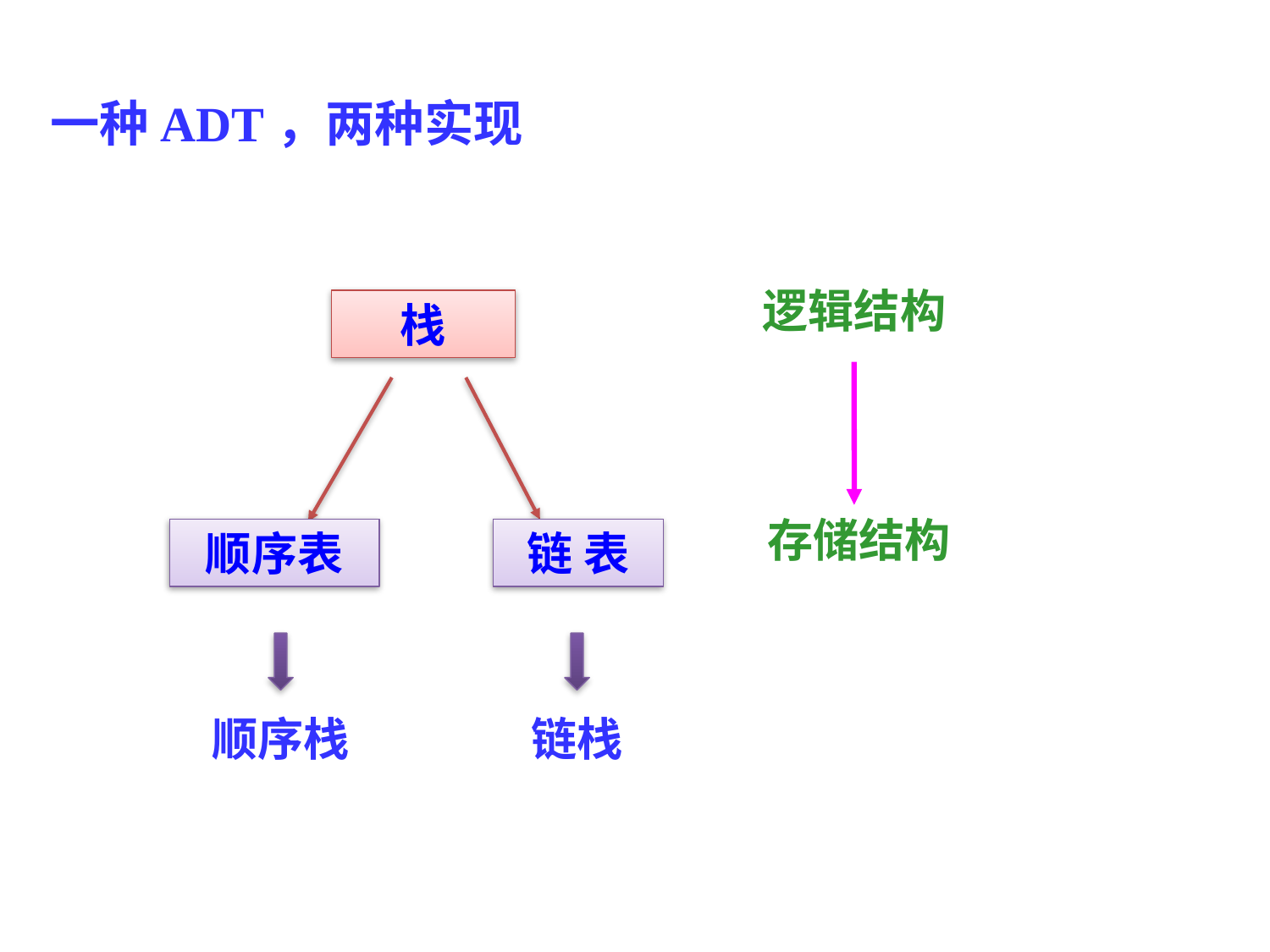

一种ADT，两种实现
逻辑结构
栈

存储结构
顺序表
链 表

顺序栈
链栈